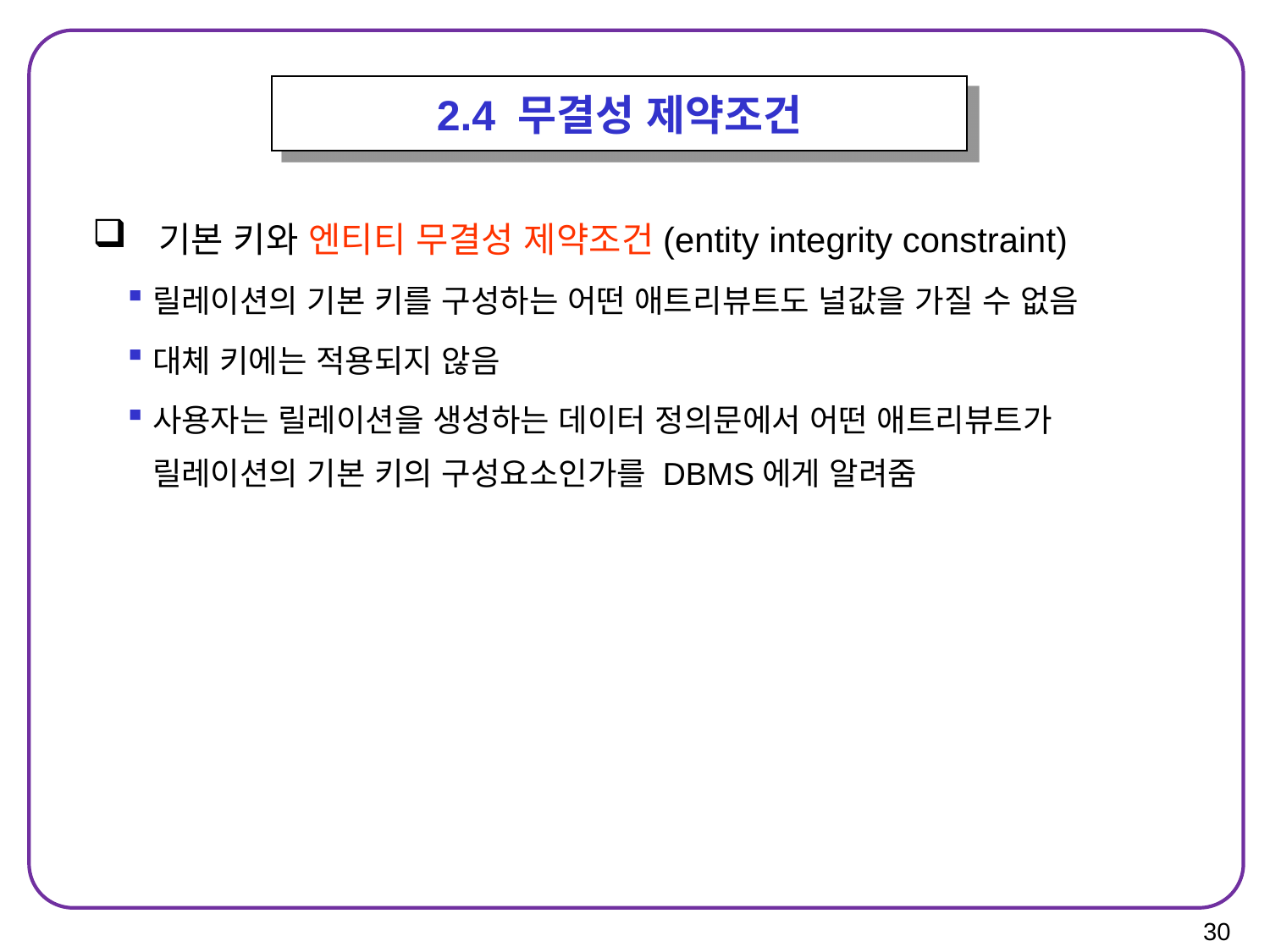

2.4 무결성 제약조건
 기본 키와 엔티티 무결성 제약조건(entity integrity constraint)
릴레이션의 기본 키를 구성하는 어떤 애트리뷰트도 널값을 가질 수 없음
대체 키에는 적용되지 않음
사용자는 릴레이션을 생성하는 데이터 정의문에서 어떤 애트리뷰트가 릴레이션의 기본 키의 구성요소인가를 DBMS에게 알려줌

30